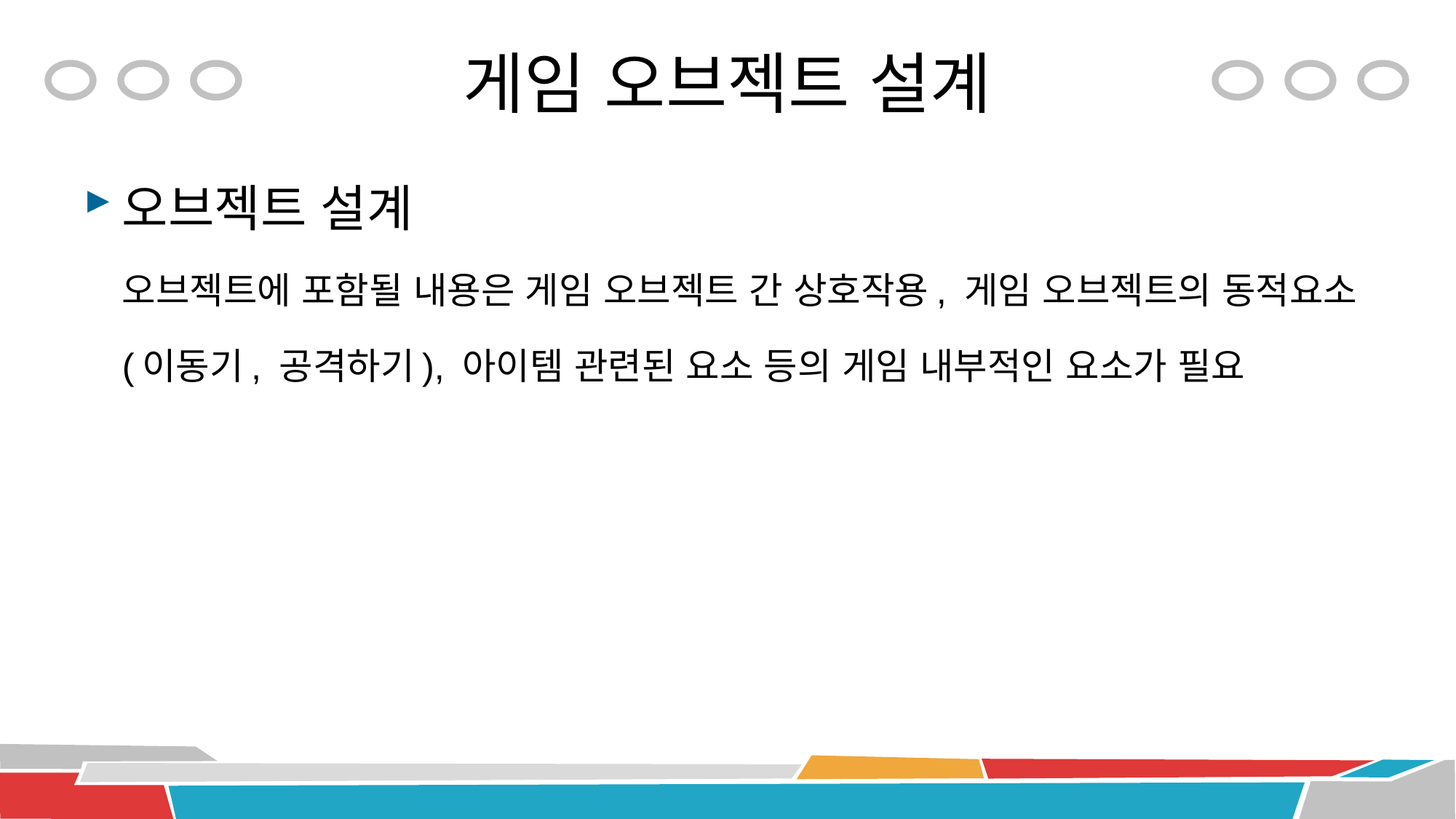

# 게임 오브젝트 설계
오브젝트 설계
오브젝트에 포함될 내용은 게임 오브젝트 간 상호작용, 게임 오브젝트의 동적요소(이동기, 공격하기), 아이템 관련된 요소 등의 게임 내부적인 요소가 필요